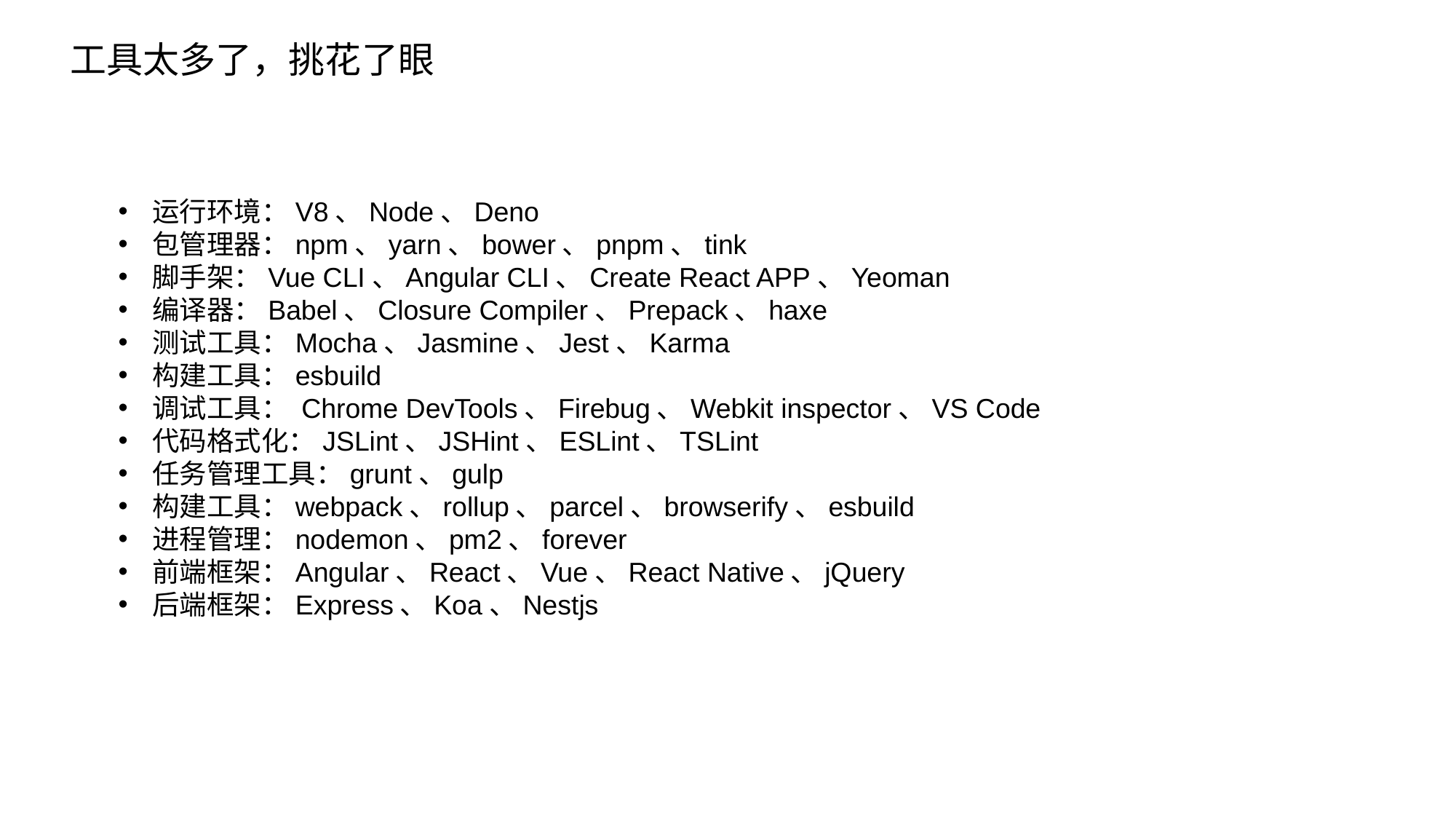

# 工具太多了，挑花了眼
运行环境：V8、Node、Deno
包管理器：npm、yarn、bower、pnpm、tink
脚手架：Vue CLI、Angular CLI、Create React APP、Yeoman
编译器：Babel、Closure Compiler、Prepack、haxe
测试工具：Mocha、Jasmine、Jest、Karma
构建工具：esbuild
调试工具： Chrome DevTools、Firebug、Webkit inspector、VS Code
代码格式化：JSLint、JSHint、ESLint、TSLint
任务管理工具：grunt、gulp
构建工具：webpack、rollup、parcel、browserify、esbuild
进程管理：nodemon、pm2、forever
前端框架：Angular、React、Vue、React Native、jQuery
后端框架：Express、Koa、Nestjs